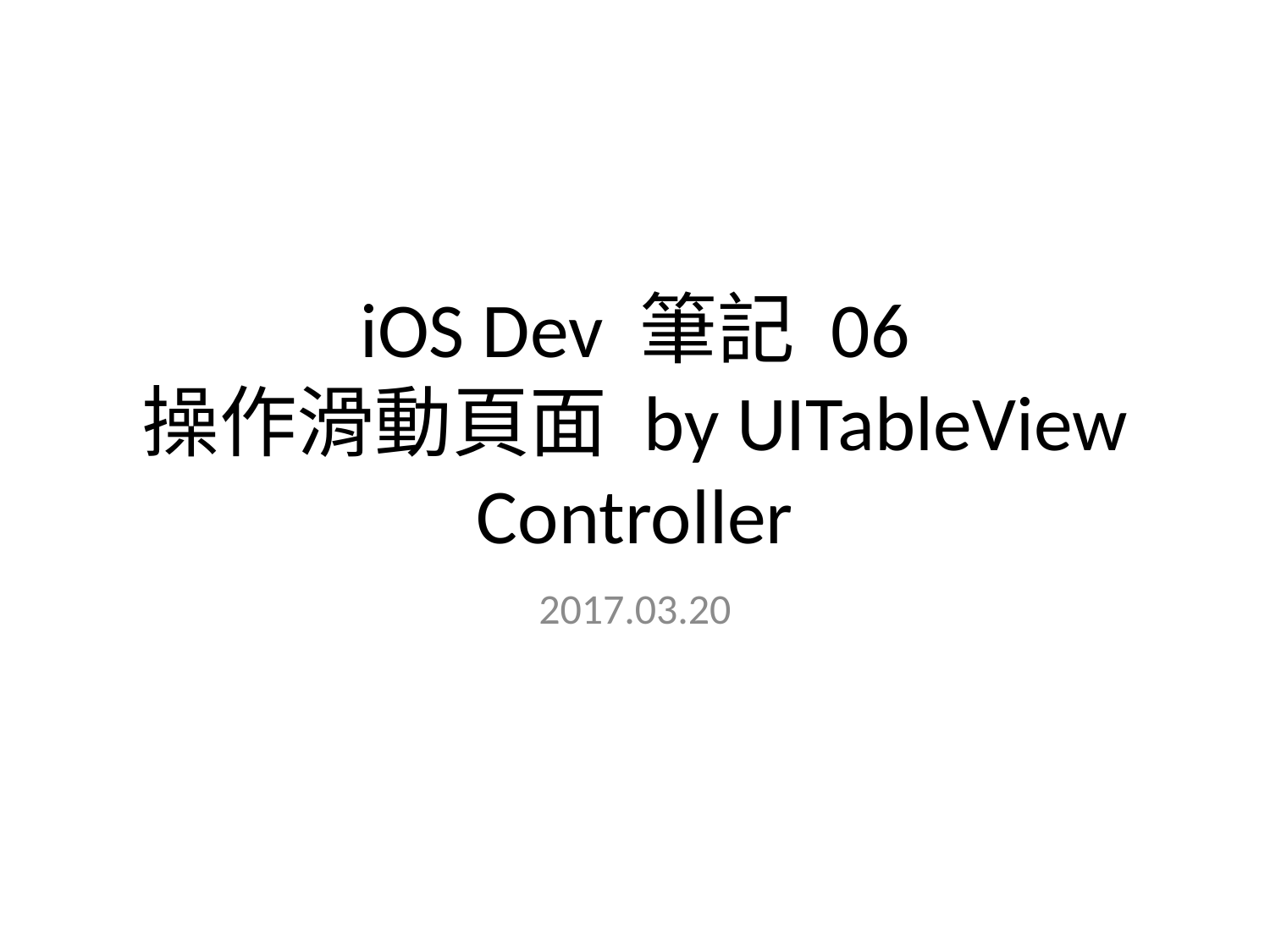

# iOS Dev 筆記 06 操作滑動頁面 by UITableView Controller
2017.03.20